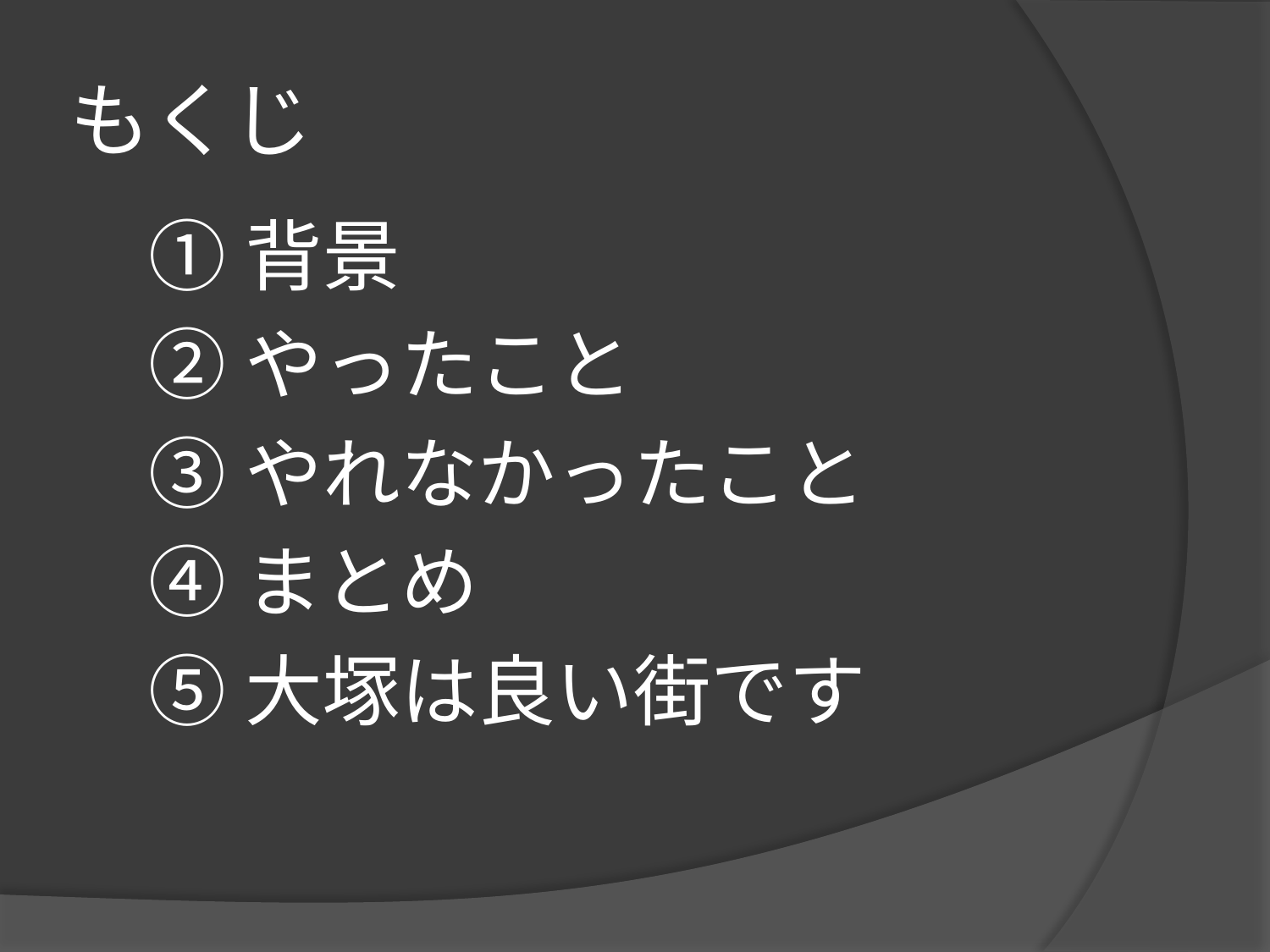

# もくじ
①背景
②やったこと
③やれなかったこと
④まとめ
⑤大塚は良い街です